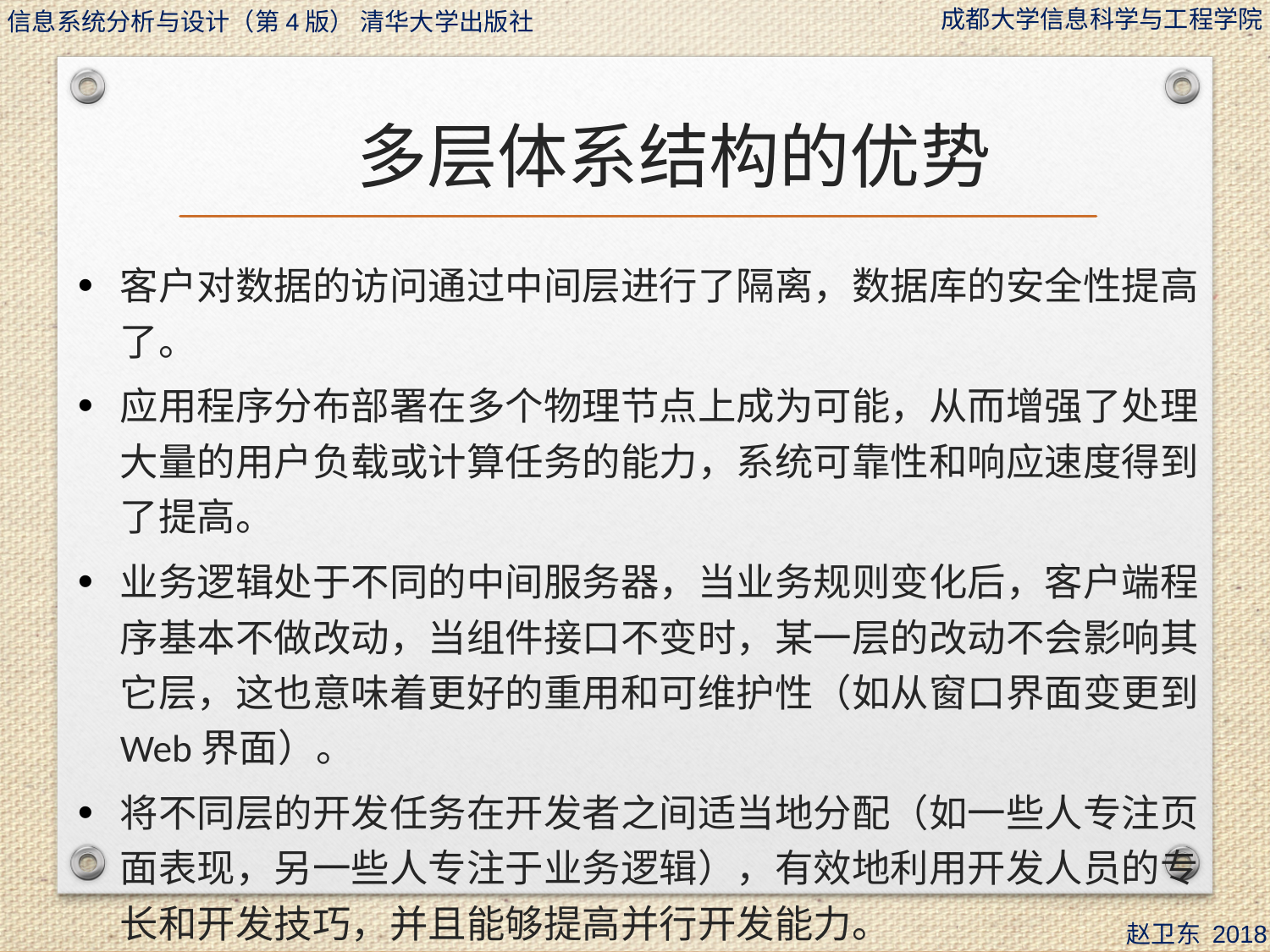

# 多层体系结构的优势
客户对数据的访问通过中间层进行了隔离，数据库的安全性提高了。
应用程序分布部署在多个物理节点上成为可能，从而增强了处理大量的用户负载或计算任务的能力，系统可靠性和响应速度得到了提高。
业务逻辑处于不同的中间服务器，当业务规则变化后，客户端程序基本不做改动，当组件接口不变时，某一层的改动不会影响其它层，这也意味着更好的重用和可维护性（如从窗口界面变更到Web界面）。
将不同层的开发任务在开发者之间适当地分配（如一些人专注页面表现，另一些人专注于业务逻辑），有效地利用开发人员的专长和开发技巧，并且能够提高并行开发能力。